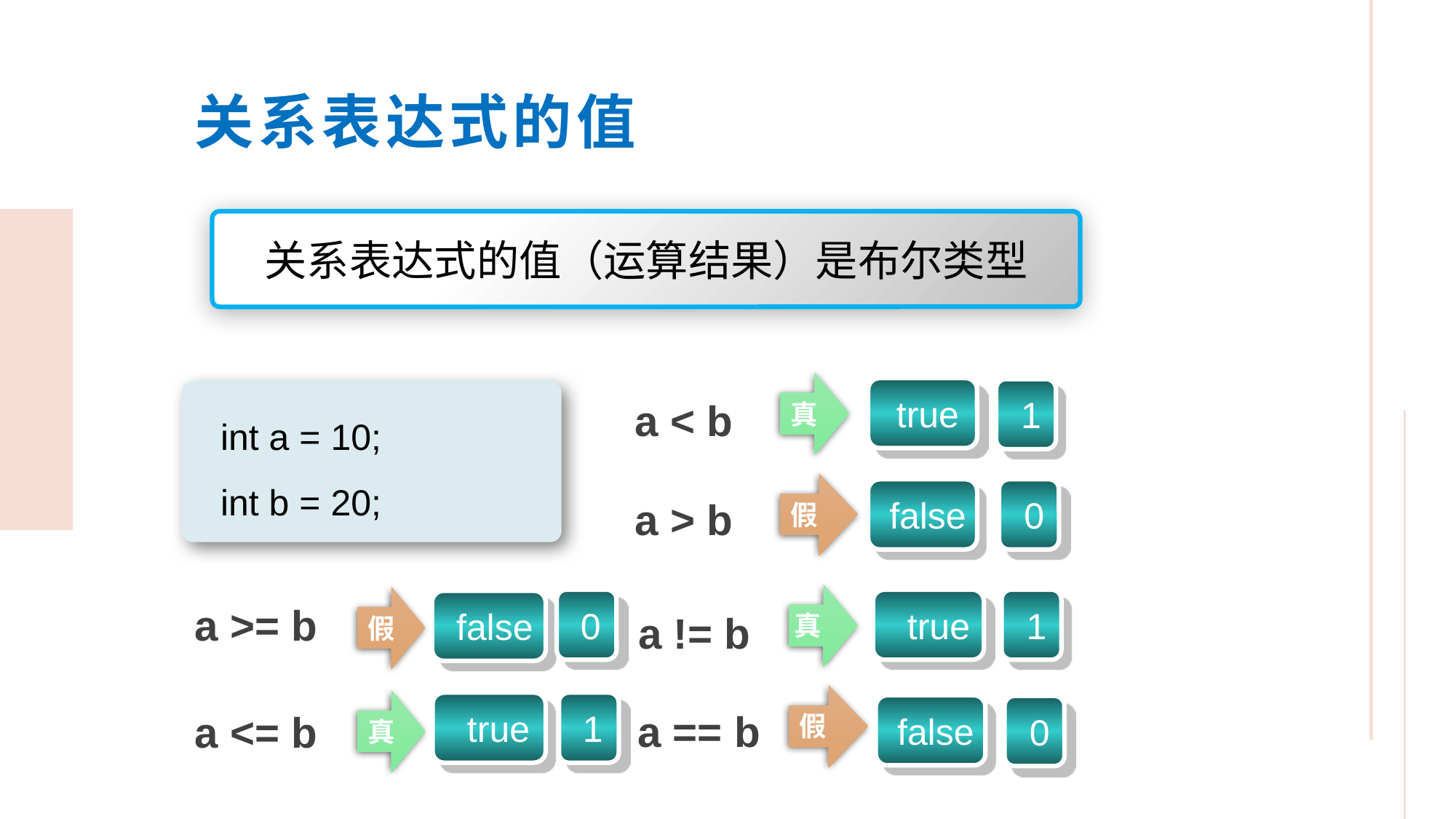

关系表达式的值
关系表达式的值（运算结果）是布尔类型
真
 true
 1

int a = 10;
int b = 20;
a < b
假
 0
 false
a > b

假
 1
  true
 0
 false
a >= b
a != b
真

真
  true
 1
 false
 0
a == b
a <= b
假